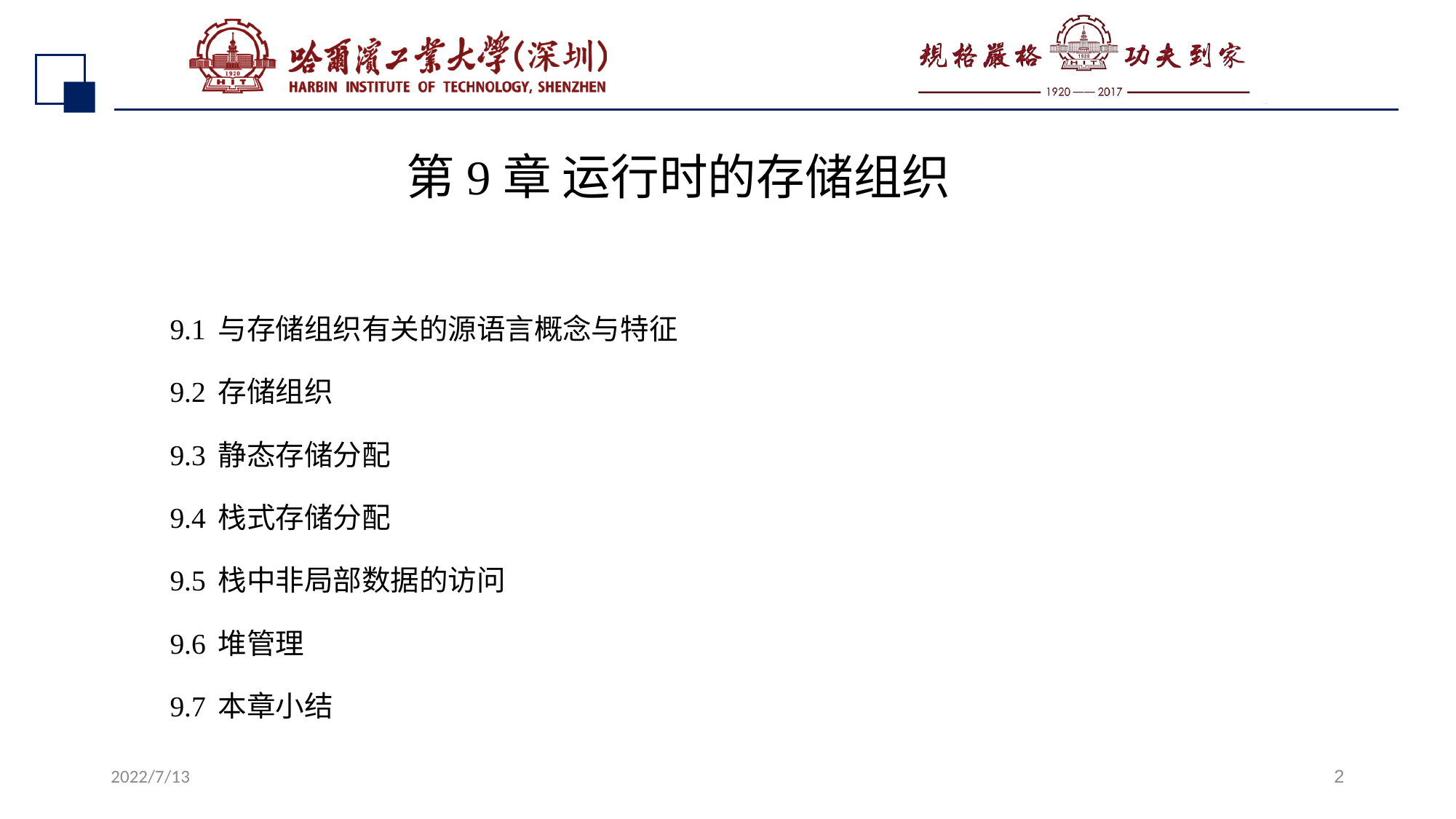

# 第9章 运行时的存储组织
9.1 与存储组织有关的源语言概念与特征
9.2 存储组织
9.3 静态存储分配
9.4 栈式存储分配
9.5 栈中非局部数据的访问
9.6 堆管理
9.7 本章小结
2022/7/13
2